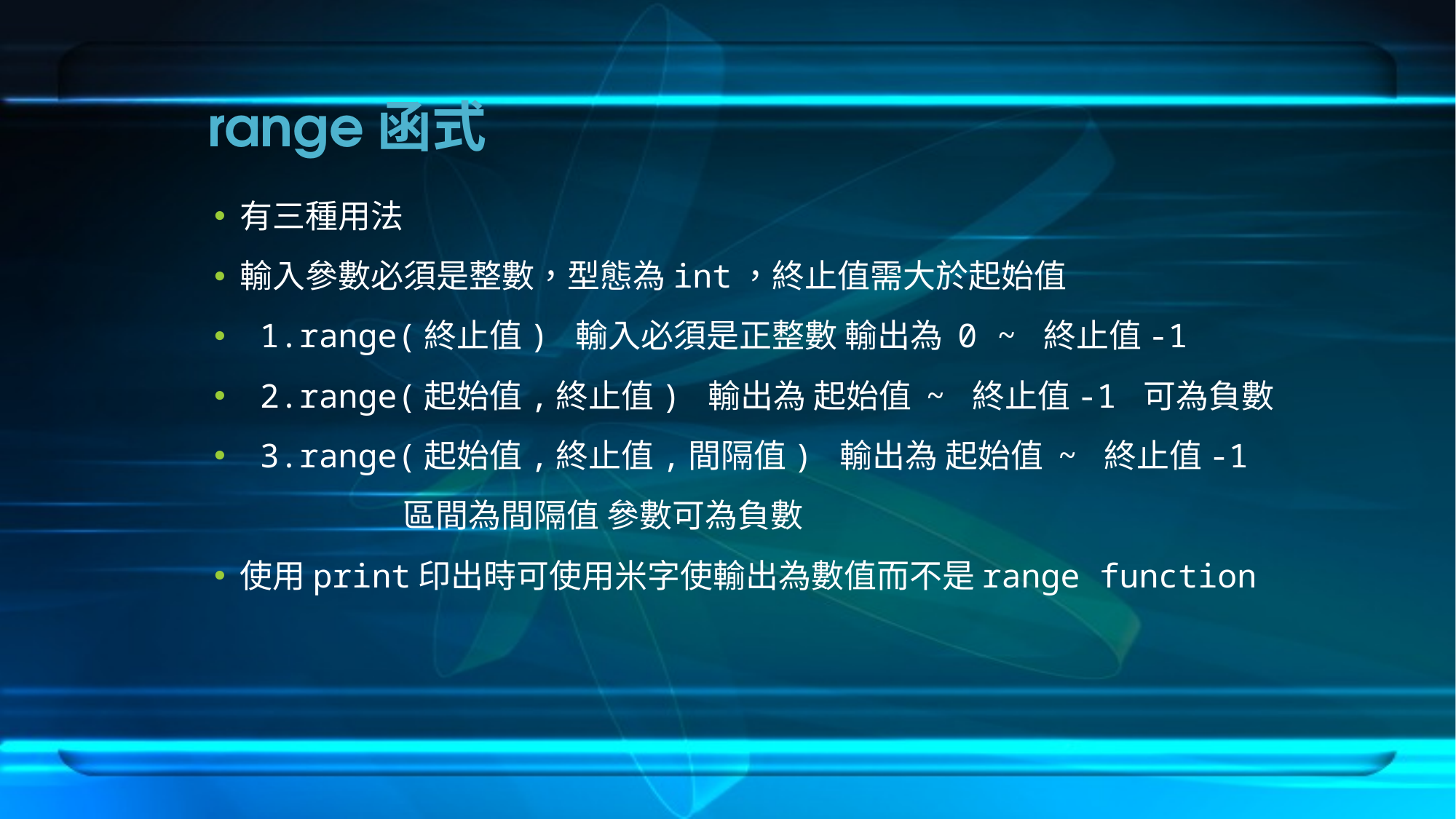

# range函式
有三種用法
輸入參數必須是整數，型態為int，終止值需大於起始值
 1.range(終止值) 輸入必須是正整數 輸出為 0 ~ 終止值-1
 2.range(起始值,終止值) 輸出為 起始值 ~ 終止值-1 可為負數
 3.range(起始值,終止值,間隔值) 輸出為 起始值 ~ 終止值-1
                         區間為間隔值 參數可為負數
使用print印出時可使用米字使輸出為數值而不是range function